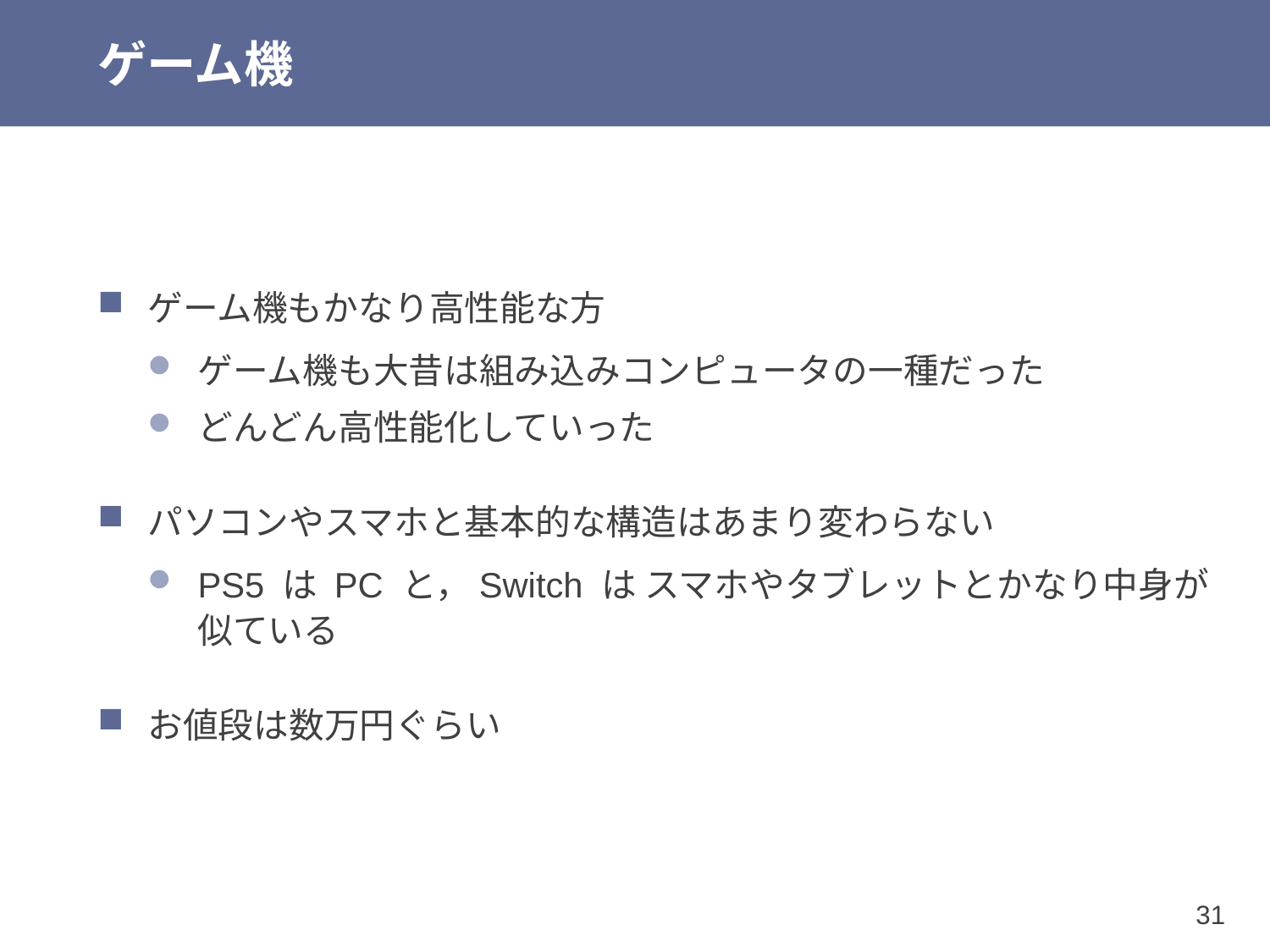

# ゲーム機
ゲーム機もかなり高性能な方
ゲーム機も大昔は組み込みコンピュータの一種だった
どんどん高性能化していった
パソコンやスマホと基本的な構造はあまり変わらない
PS5 は PC と，Switch は スマホやタブレットとかなり中身が
似ている
お値段は数万円ぐらい